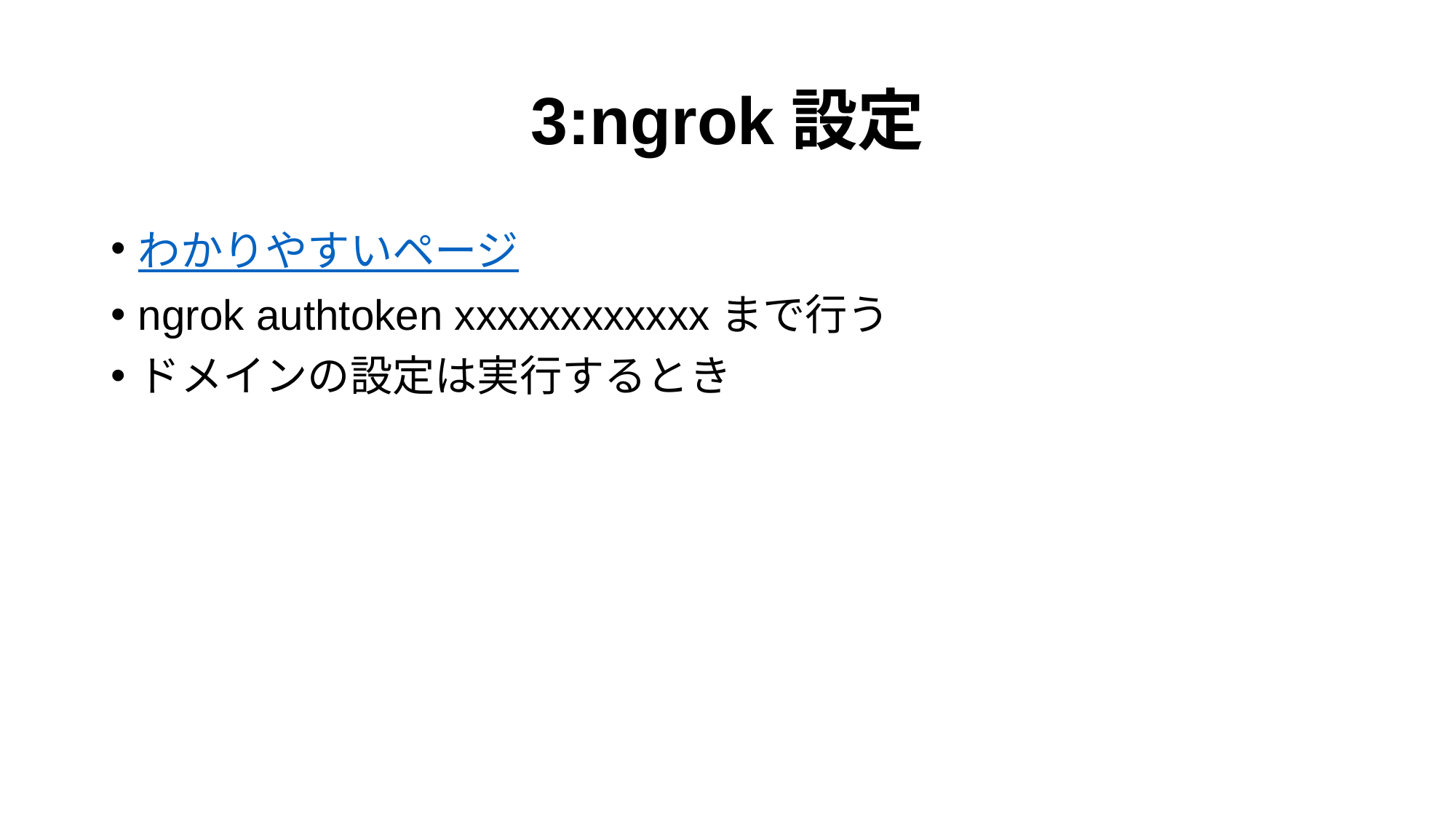

# 3:ngrok設定
わかりやすいページ
ngrok authtoken xxxxxxxxxxxxまで行う
ドメインの設定は実行するとき